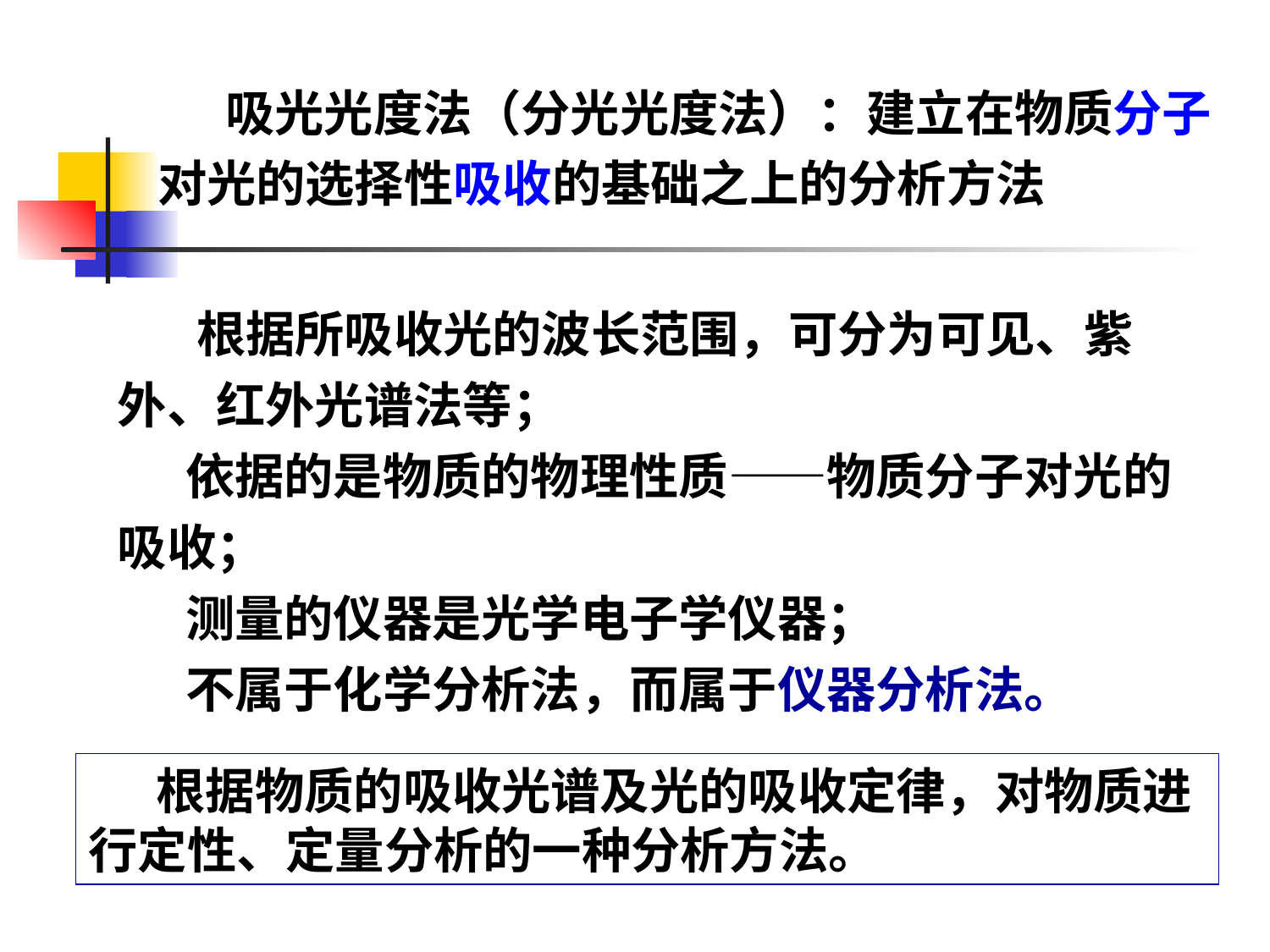

吸光光度法（分光光度法）：建立在物质分子对光的选择性吸收的基础之上的分析方法
      根据所吸收光的波长范围，可分为可见、紫外、红外光谱法等；
     依据的是物质的物理性质——物质分子对光的吸收；
     测量的仪器是光学电子学仪器；
     不属于化学分析法，而属于仪器分析法。
     根据物质的吸收光谱及光的吸收定律，对物质进行定性、定量分析的一种分析方法。